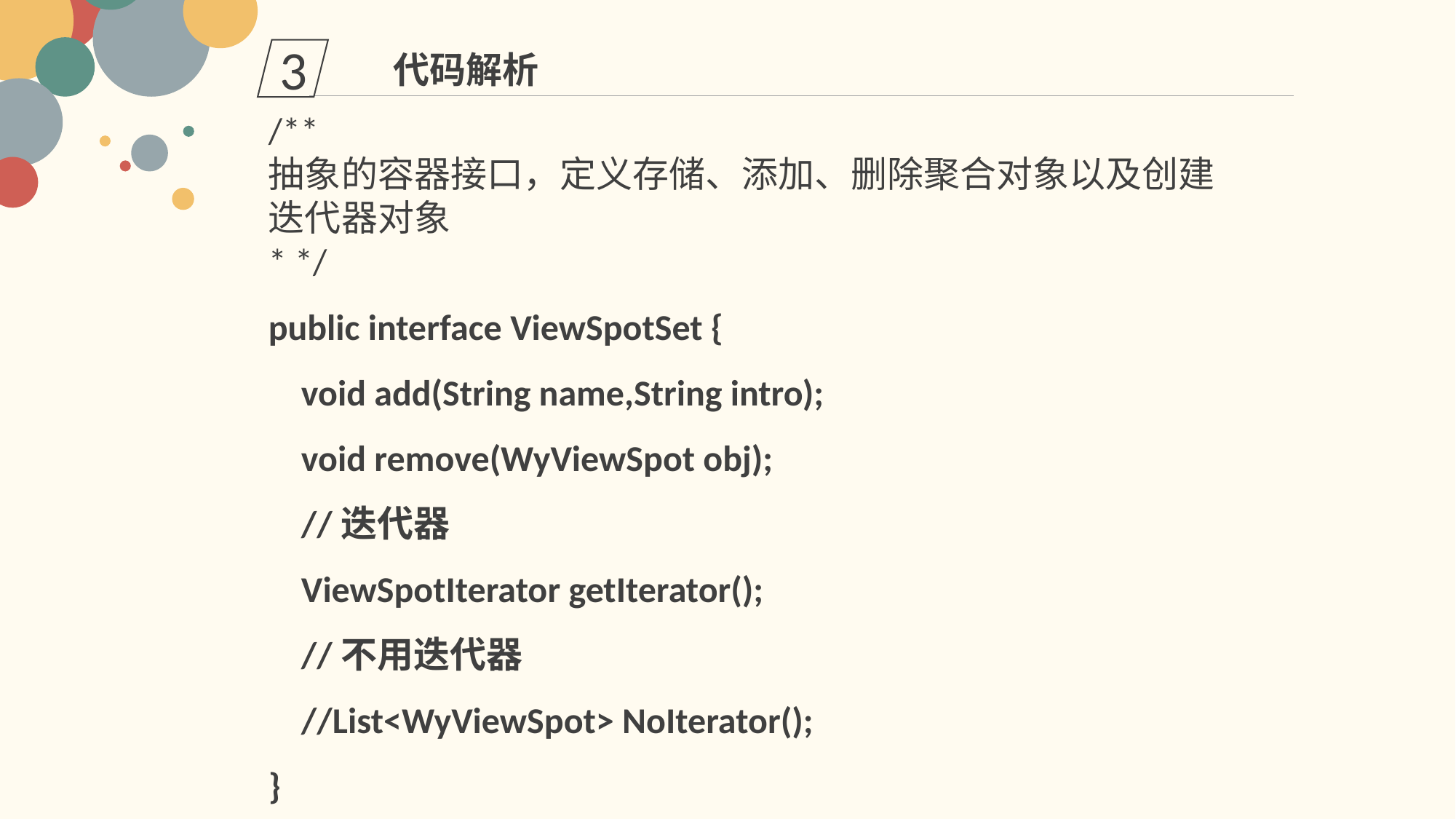

3
代码解析
/**
抽象的容器接口，定义存储、添加、删除聚合对象以及创建迭代器对象
* */
public interface ViewSpotSet {
    void add(String name,String intro);
    void remove(WyViewSpot obj);
    //迭代器
    ViewSpotIterator getIterator();
    //不用迭代器
    //List<WyViewSpot> NoIterator();
}